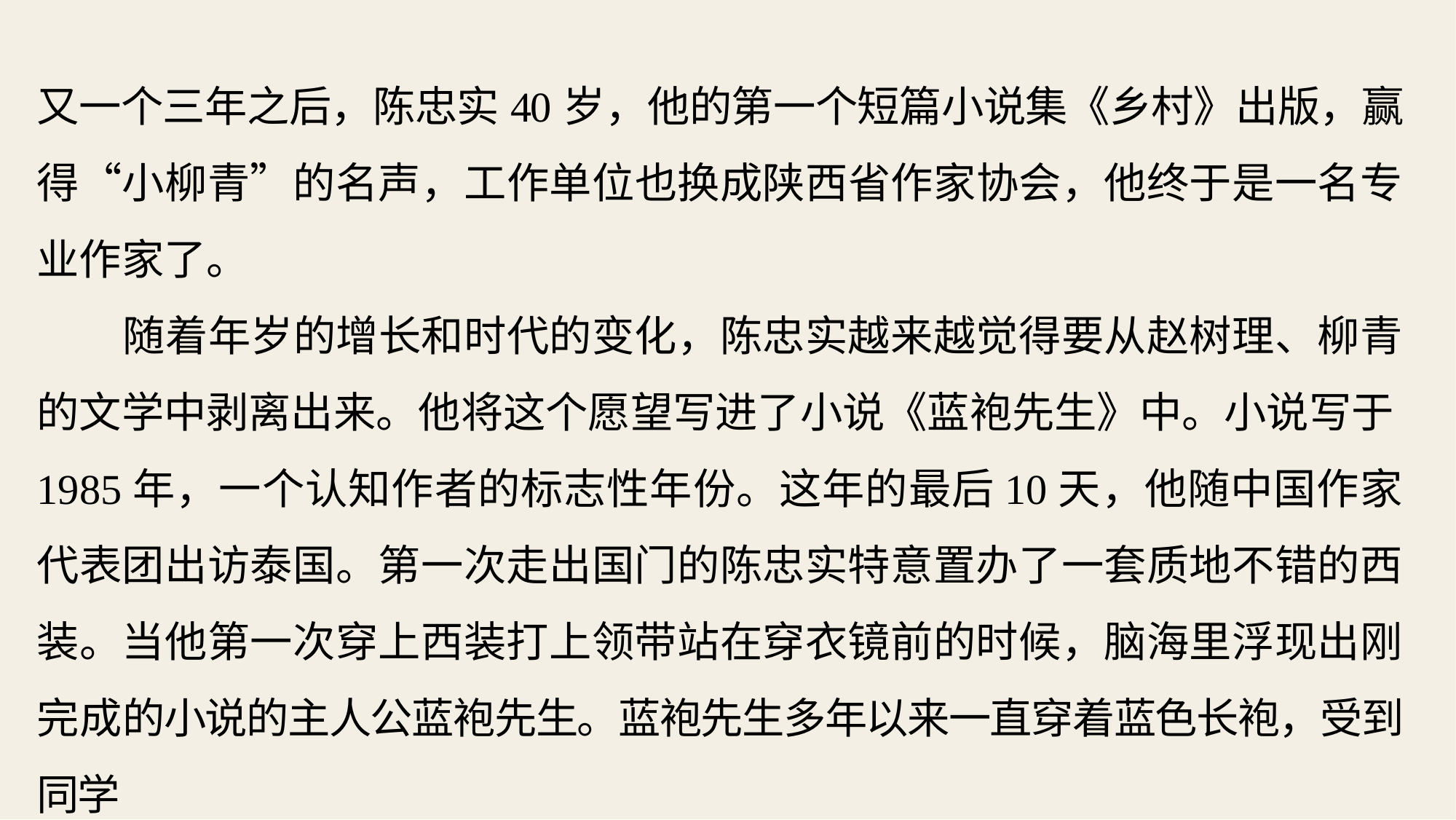

又一个三年之后，陈忠实40岁，他的第一个短篇小说集《乡村》出版，赢得“小柳青”的名声，工作单位也换成陕西省作家协会，他终于是一名专业作家了。
随着年岁的增长和时代的变化，陈忠实越来越觉得要从赵树理、柳青的文学中剥离出来。他将这个愿望写进了小说《蓝袍先生》中。小说写于1985年，一个认知作者的标志性年份。这年的最后10天，他随中国作家代表团出访泰国。第一次走出国门的陈忠实特意置办了一套质地不错的西装。当他第一次穿上西装打上领带站在穿衣镜前的时候，脑海里浮现出刚完成的小说的主人公蓝袍先生。蓝袍先生多年以来一直穿着蓝色长袍，受到同学